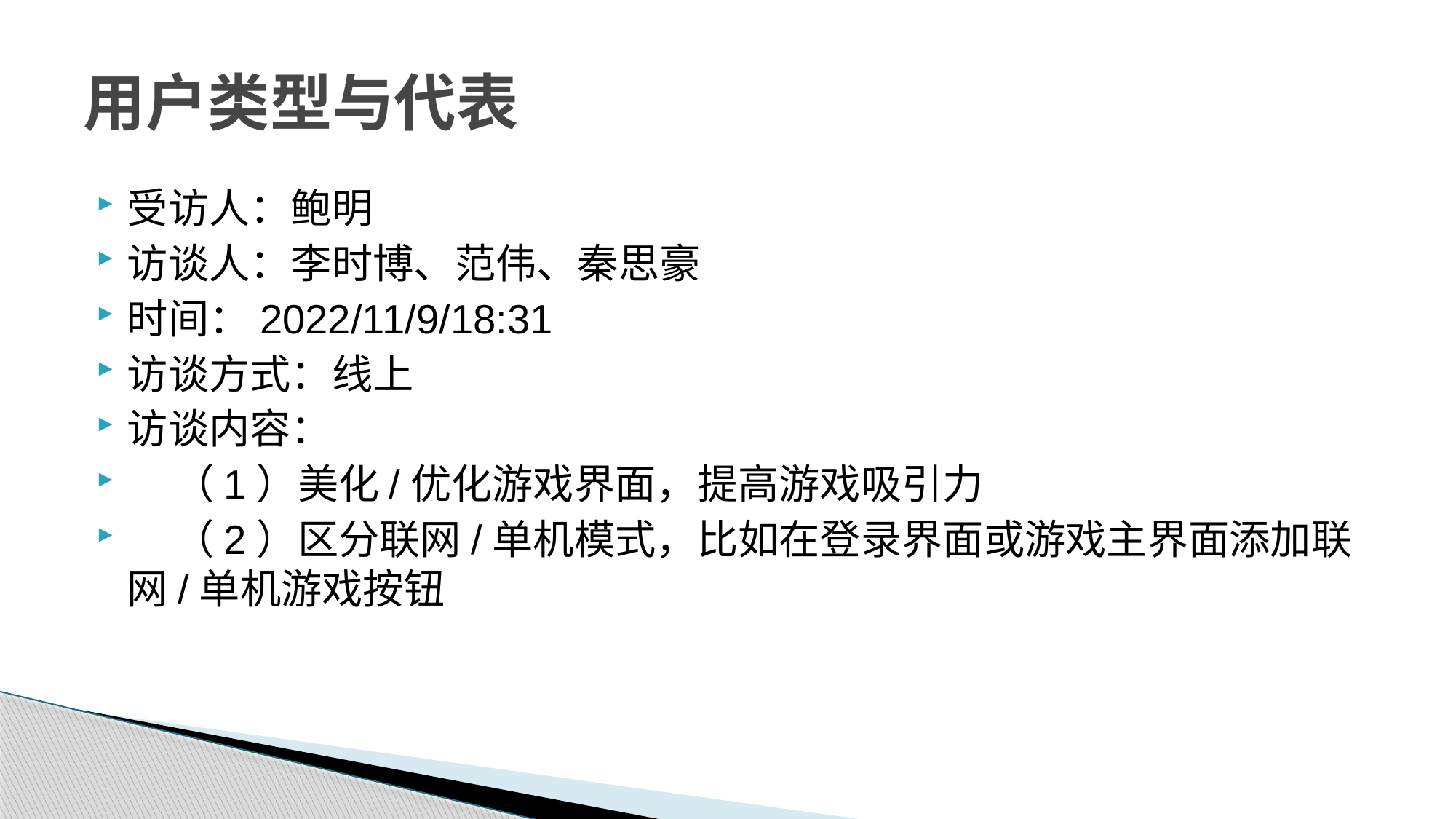

# 用户类型与代表
受访人：鲍明
访谈人：李时博、范伟、秦思豪
时间：2022/11/9/18:31
访谈方式：线上
访谈内容：
    （1）美化/优化游戏界面，提高游戏吸引力
    （2）区分联网/单机模式，比如在登录界面或游戏主界面添加联网/单机游戏按钮